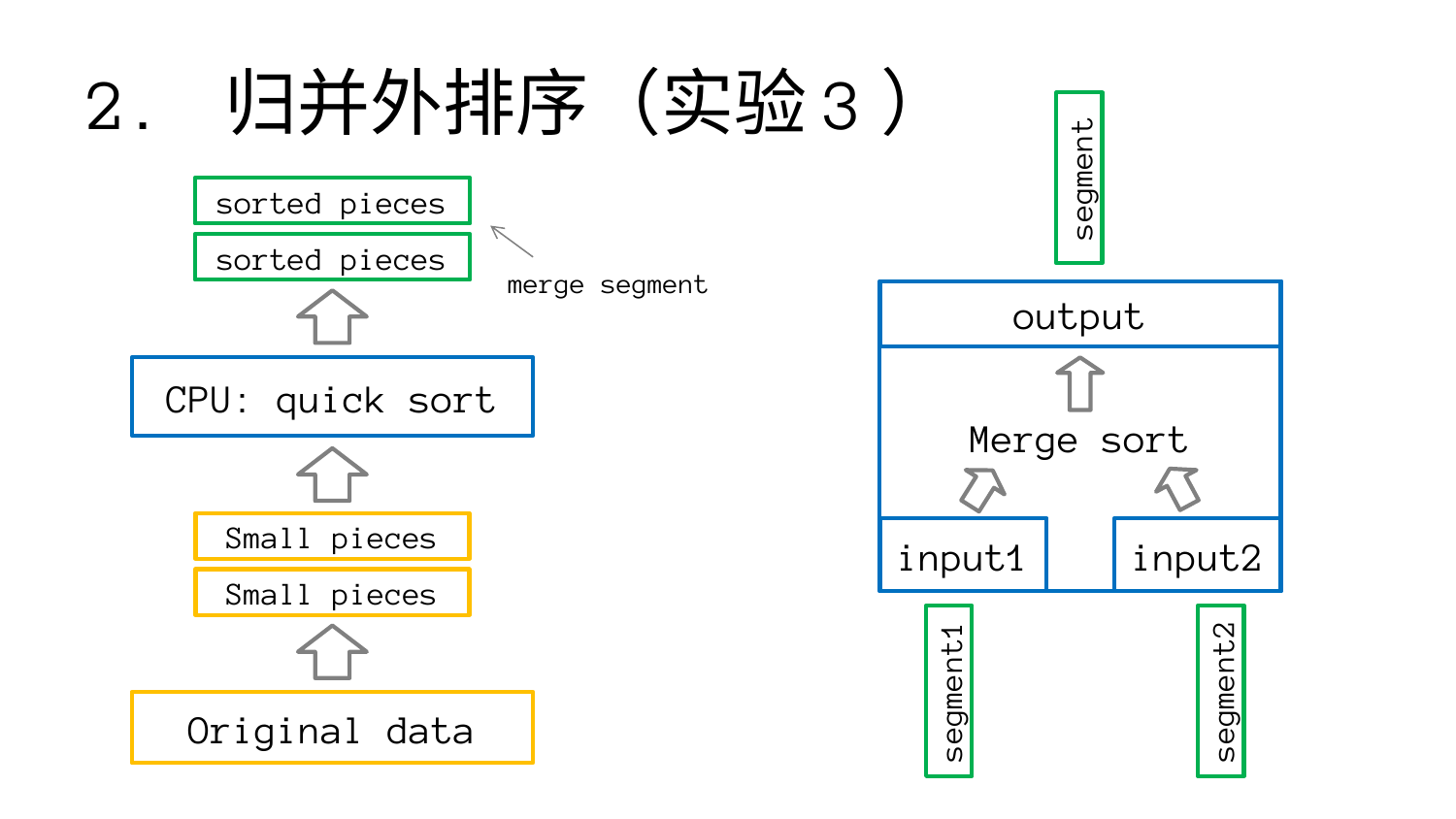

# 2. 归并外排序（实验3）
segment
output
Merge sort
input2
input1

segment2
segment1
sorted pieces
sorted pieces
merge segment

CPU: quick sort

Small pieces
Small pieces

Original data